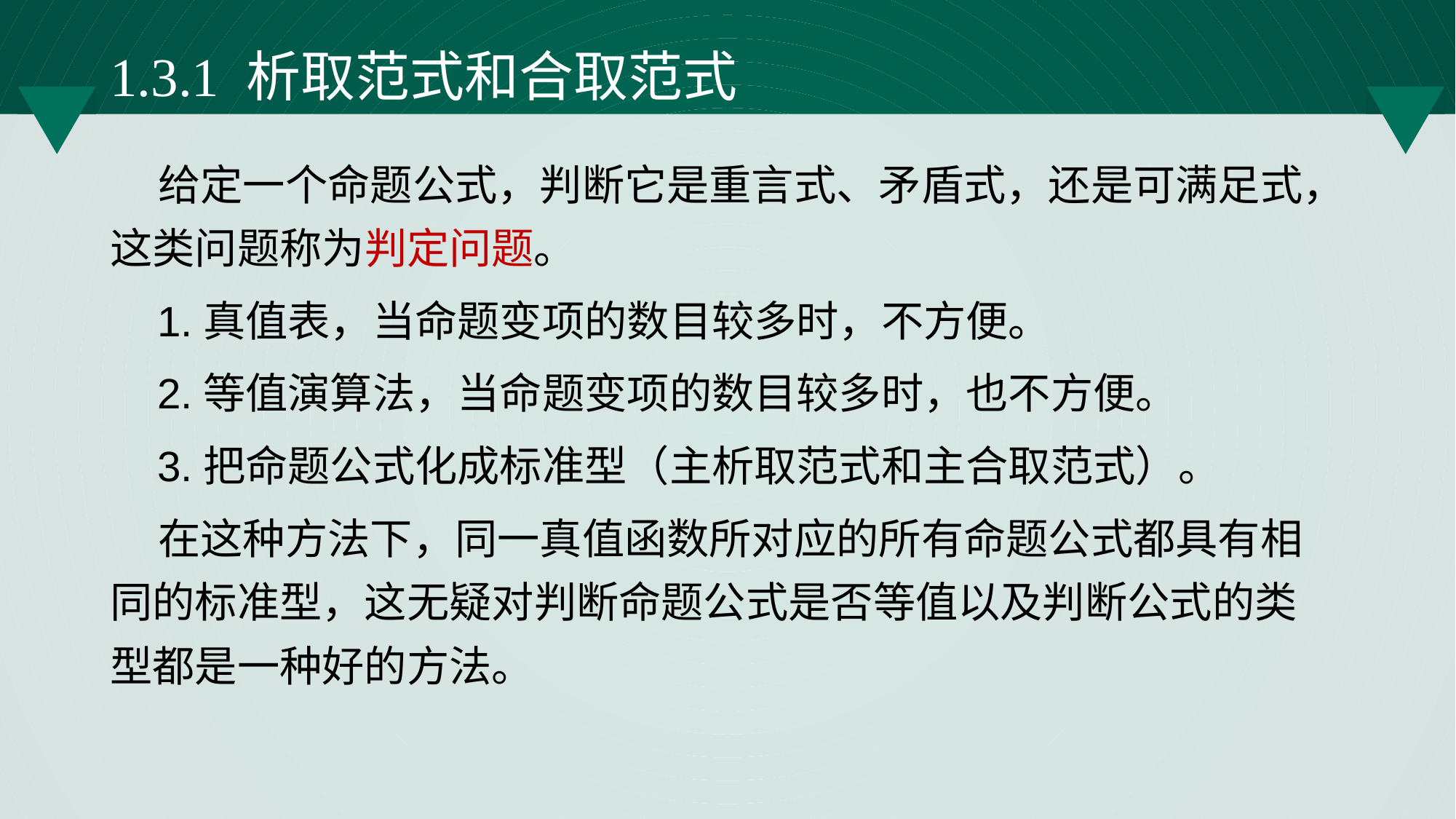

# 1.3.1 析取范式和合取范式
    给定一个命题公式，判断它是重言式、矛盾式，还是可满足式，这类问题称为判定问题。
    1.真值表，当命题变项的数目较多时，不方便。
    2.等值演算法，当命题变项的数目较多时，也不方便。
    3.把命题公式化成标准型（主析取范式和主合取范式）。
    在这种方法下，同一真值函数所对应的所有命题公式都具有相同的标准型，这无疑对判断命题公式是否等值以及判断公式的类型都是一种好的方法。